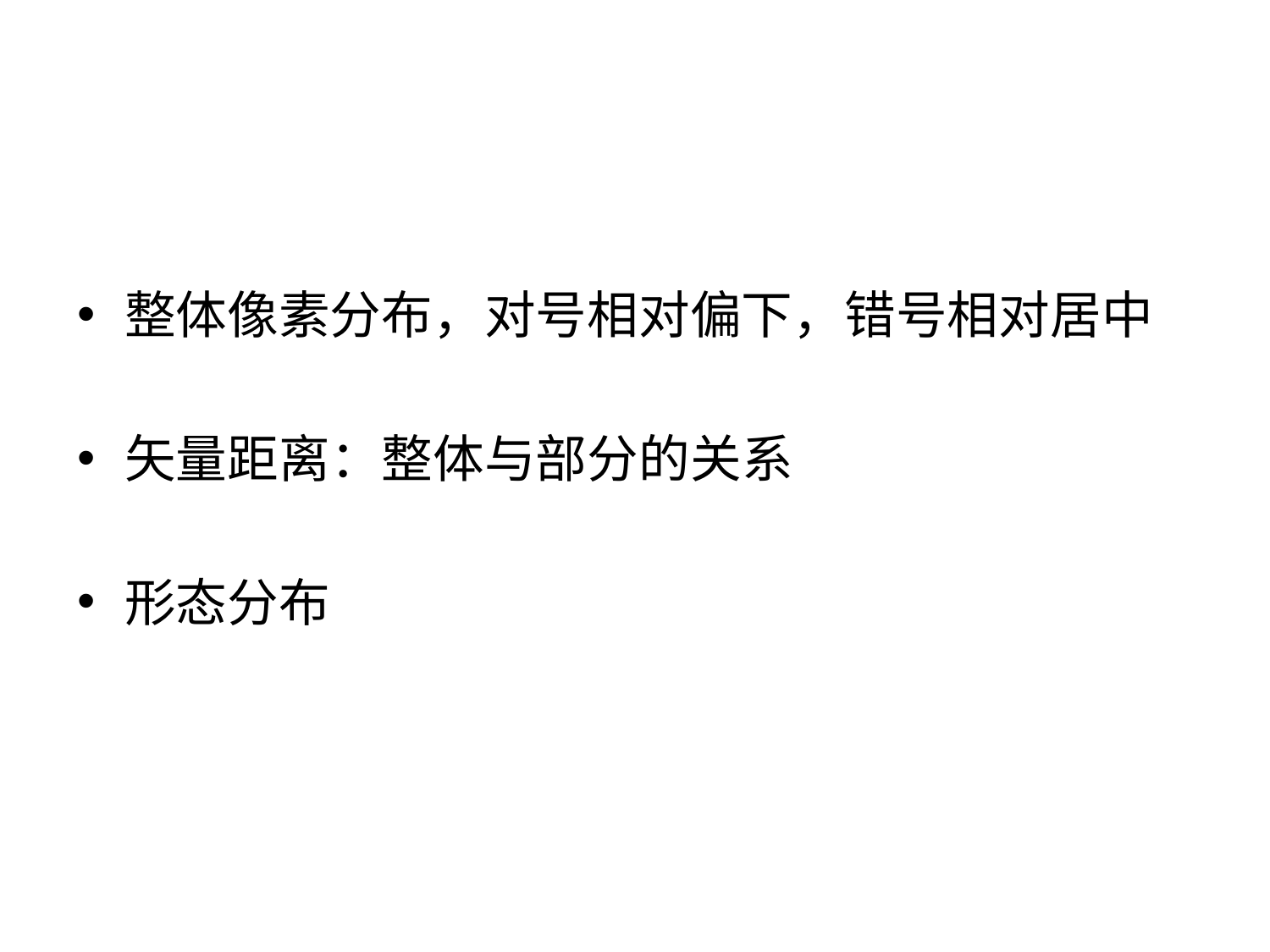

整体像素分布，对号相对偏下，错号相对居中

矢量距离：整体与部分的关系

形态分布